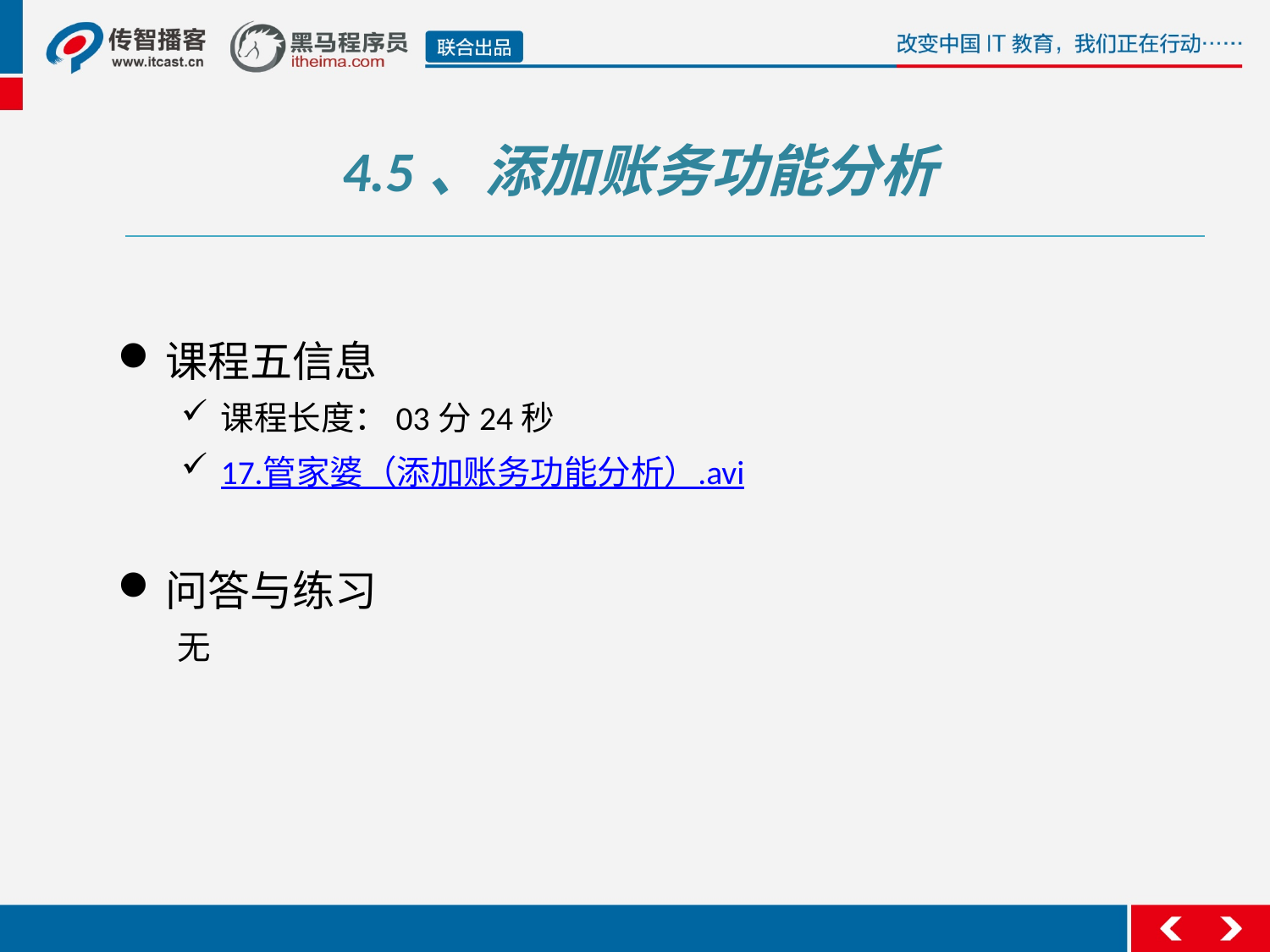

4.5、添加账务功能分析

课程五信息
课程长度：03分24秒
17.管家婆（添加账务功能分析）.avi

问答与练习
       无